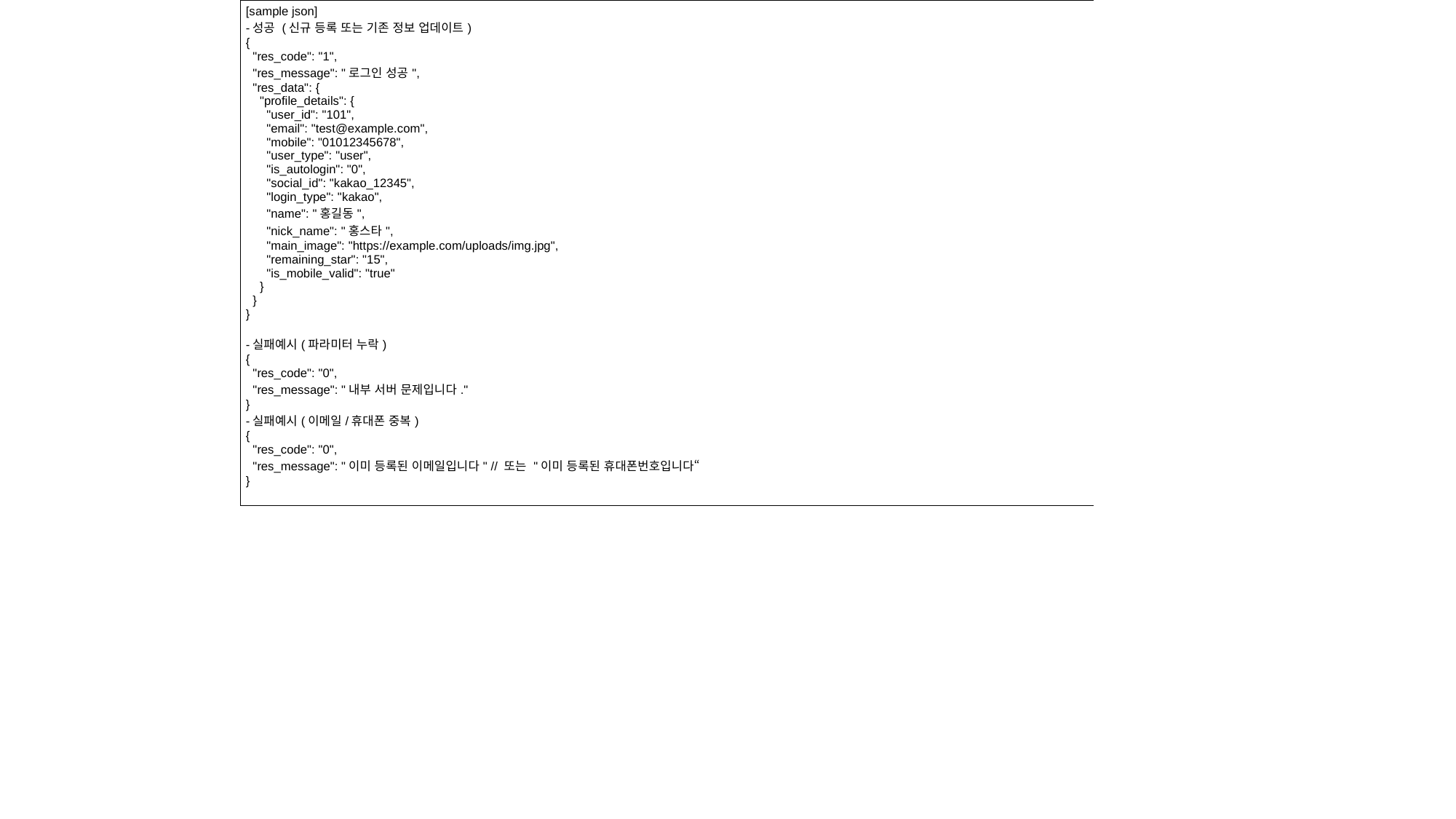

| [sample json] -성공 (신규 등록 또는 기존 정보 업데이트) { "res\_code": "1", "res\_message": "로그인 성공", "res\_data": { "profile\_details": { "user\_id": "101", "email": "test@example.com", "mobile": "01012345678", "user\_type": "user", "is\_autologin": "0", "social\_id": "kakao\_12345", "login\_type": "kakao", "name": "홍길동", "nick\_name": "홍스타", "main\_image": "https://example.com/uploads/img.jpg", "remaining\_star": "15", "is\_mobile\_valid": "true" } } } -실패예시(파라미터 누락) { "res\_code": "0", "res\_message": "내부 서버 문제입니다." } -실패예시(이메일/휴대폰 중복) { "res\_code": "0", "res\_message": "이미 등록된 이메일입니다" // 또는 "이미 등록된 휴대폰번호입니다“ } |
| --- |